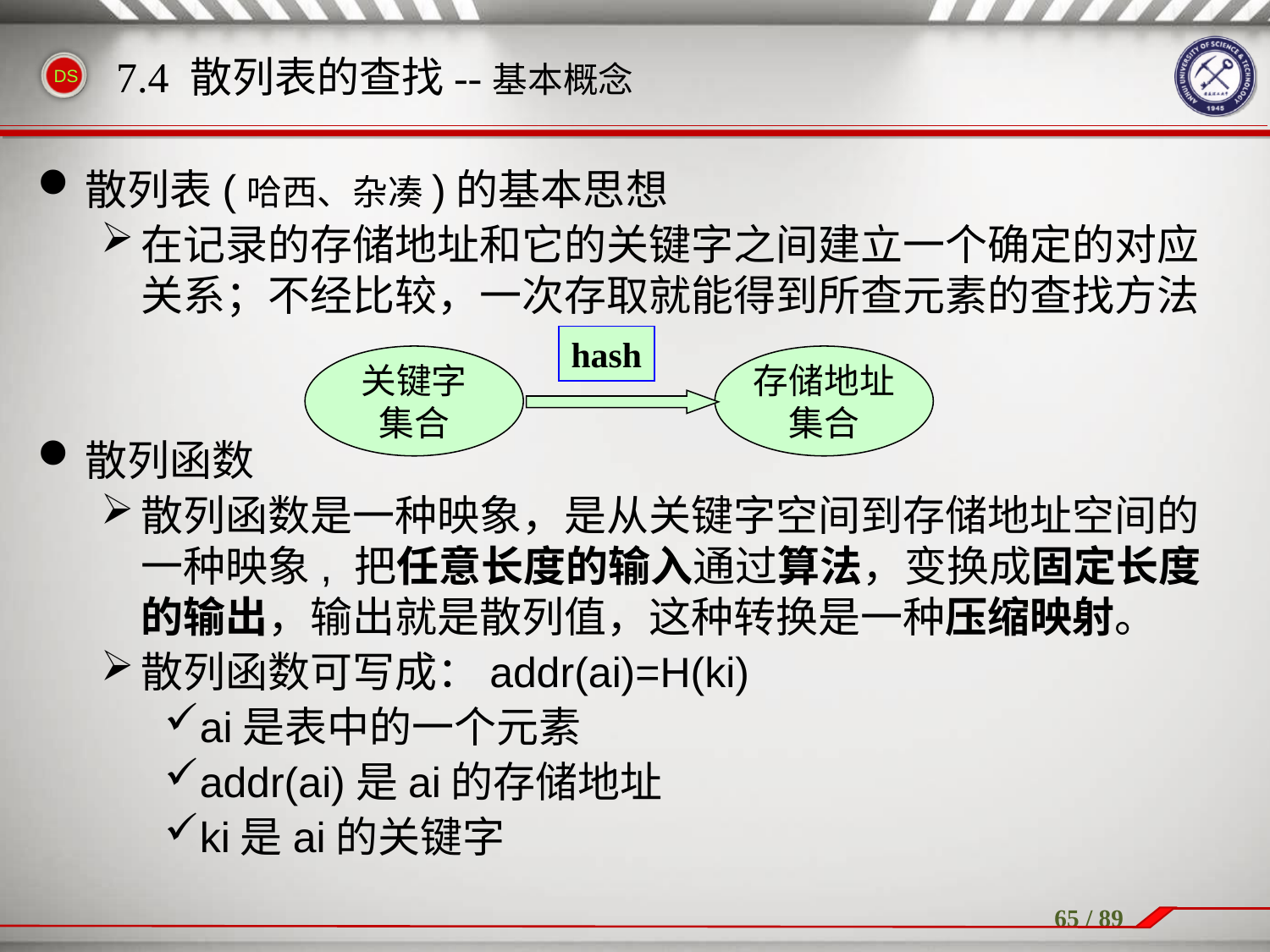

散列表(哈西、杂凑)的基本思想
在记录的存储地址和它的关键字之间建立一个确定的对应关系；不经比较，一次存取就能得到所查元素的查找方法

散列函数
散列函数是一种映象，是从关键字空间到存储地址空间的一种映象, 把任意长度的输入通过算法，变换成固定长度的输出，输出就是散列值，这种转换是一种压缩映射。
散列函数可写成：addr(ai)=H(ki)
ai是表中的一个元素
addr(ai)是ai的存储地址
ki是ai的关键字

7.4 散列表的查找--基本概念
hash
关键字
集合
存储地址
集合